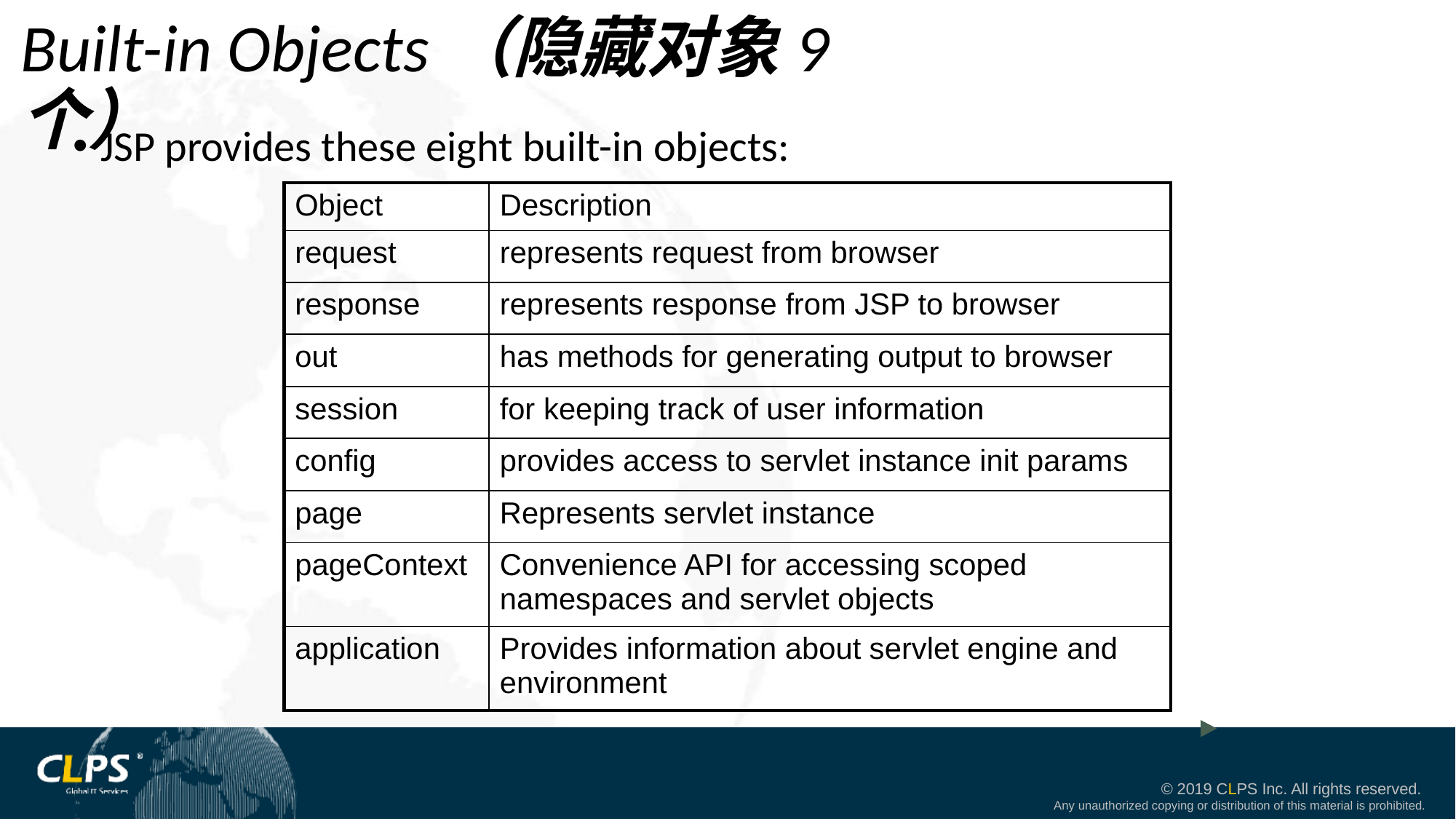

Built-in Objects（隐藏对象9个）
JSP provides these eight built-in objects:
| Object | Description |
| --- | --- |
| request | represents request from browser |
| response | represents response from JSP to browser |
| out | has methods for generating output to browser |
| session | for keeping track of user information |
| config | provides access to servlet instance init params |
| page | Represents servlet instance |
| pageContext | Convenience API for accessing scoped namespaces and servlet objects |
| application | Provides information about servlet engine and environment |